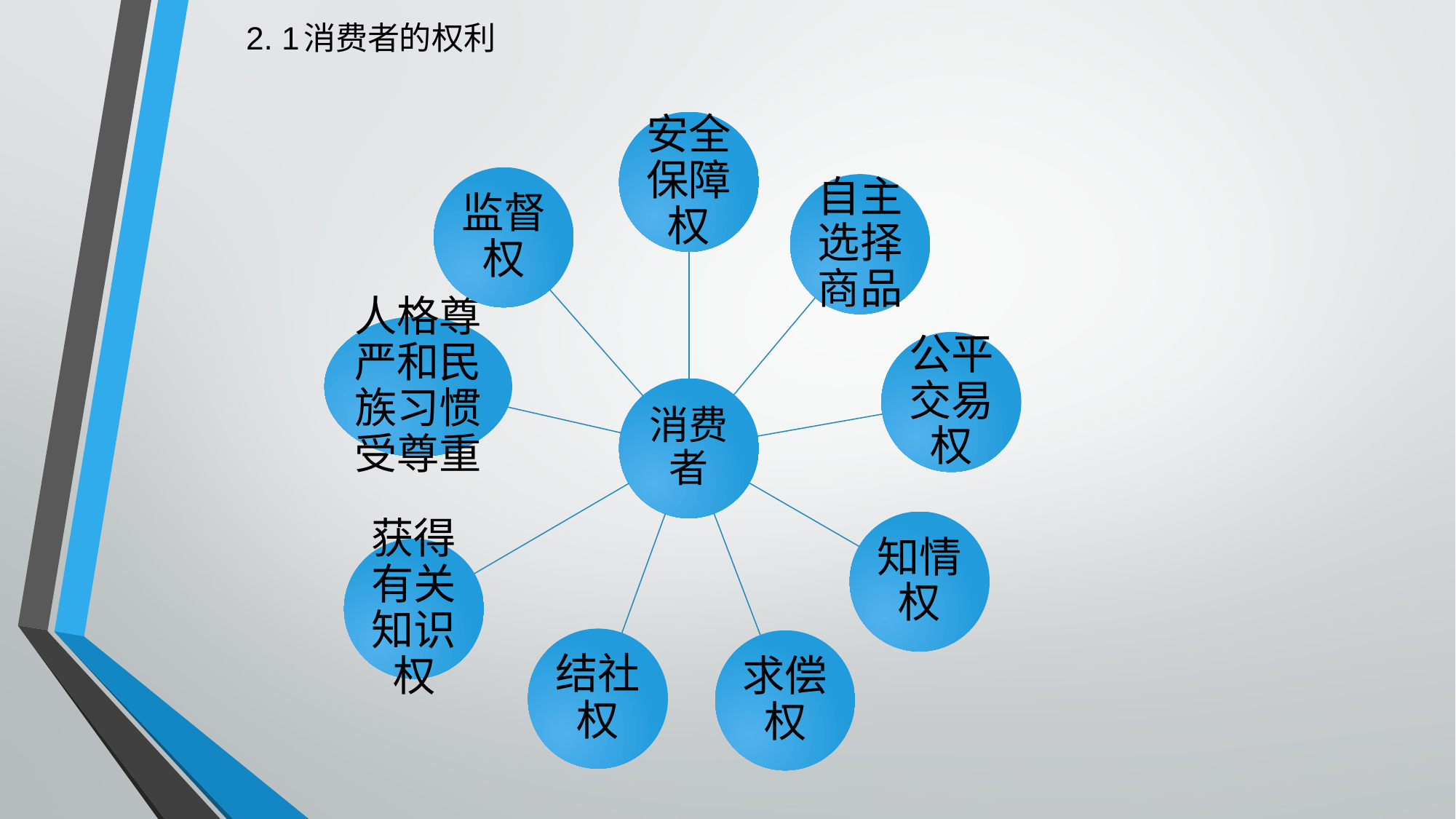

# 2. 1消费者的权利
消费者

安全保障权

自主选择商品

公平交易权

知情权

求偿权

结社权

获得有关知识权

人格尊严和民族习惯受尊重

监督权